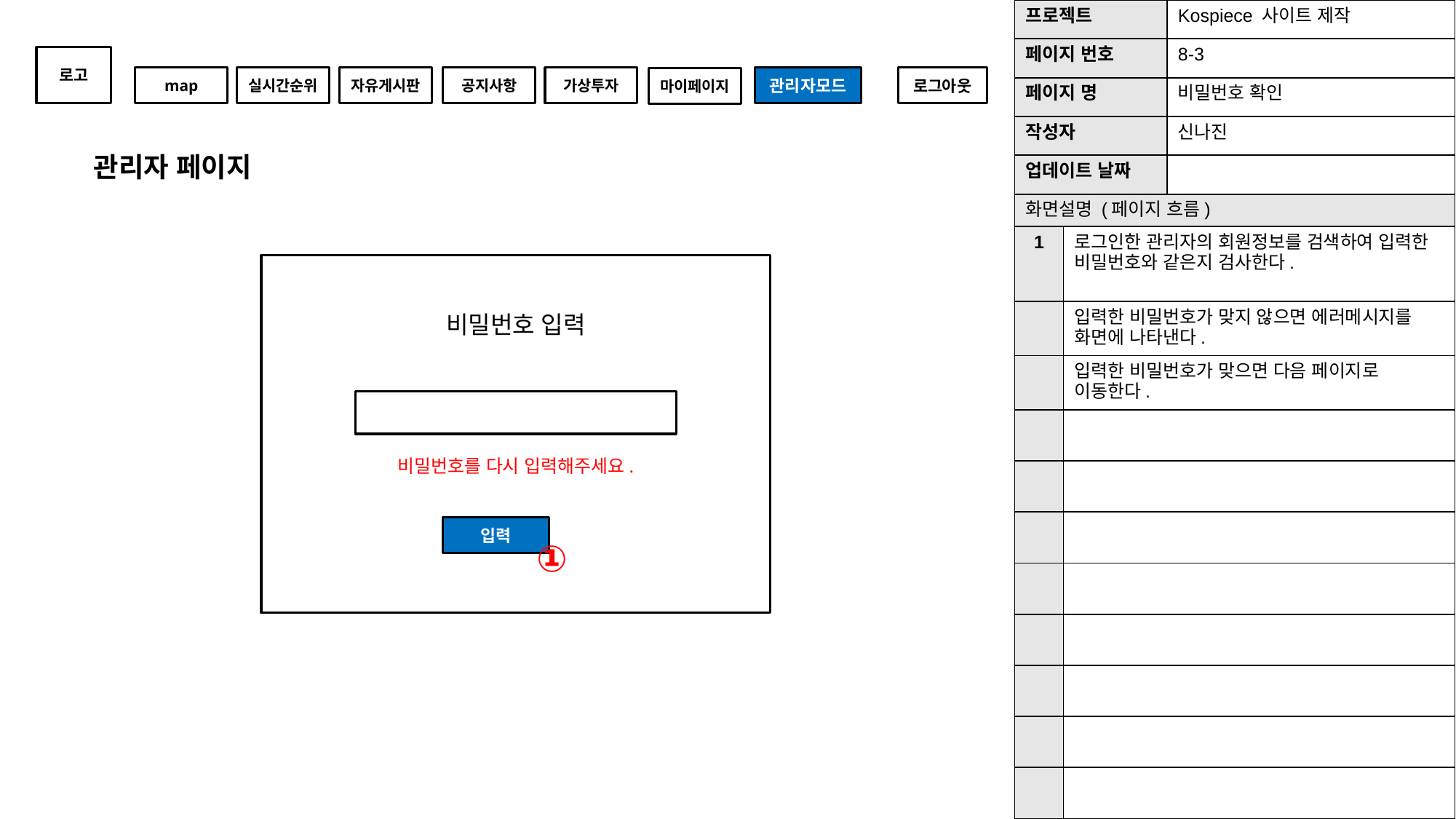

| 프로젝트 | Kospiece 사이트 제작 |
| --- | --- |
| 페이지 번호 | 8-3 |
| 페이지 명 | 비밀번호 확인 |
| 작성자 | 신나진 |
| 업데이트 날짜 |  |
로고
관리자모드
로그아웃
map
실시간순위
자유게시판
공지사항
가상투자
마이페이지
관리자 페이지
| 화면설명 (페이지 흐름) |  |
| --- | --- |
| 1 | 로그인한 관리자의 회원정보를 검색하여 입력한 비밀번호와 같은지 검사한다. |
|  | 입력한 비밀번호가 맞지 않으면 에러메시지를 화면에 나타낸다. |
|  | 입력한 비밀번호가 맞으면 다음 페이지로 이동한다. |
|  |  |
|  |  |
|  |  |
|  |  |
|  |  |
|  |  |
|  |  |
|  |  |

비밀번호 입력

비밀번호를 다시 입력해주세요.

입력
①